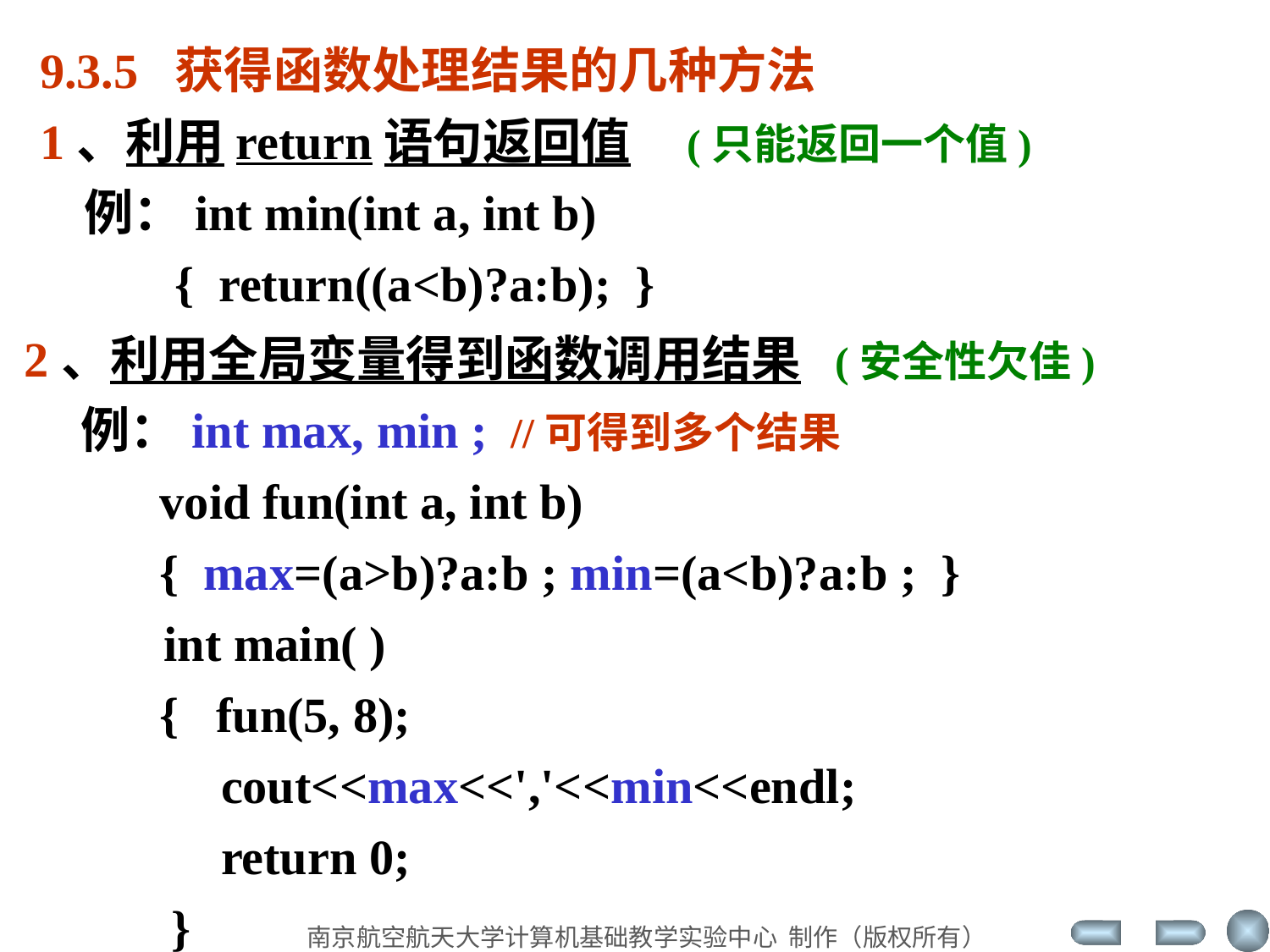

9.3.5  获得函数处理结果的几种方法
 1、利用return语句返回值    (只能返回一个值)
    例：int min(int a, int b)
            {  return((a<b)?a:b);  }
2、利用全局变量得到函数调用结果  (安全性欠佳)
    例：int max, min ;  //可得到多个结果
           void fun(int a, int b)
           {  max=(a>b)?a:b ; min=(a<b)?a:b ;  }
	 int main( )
           {   fun(5, 8);
                cout<<max<<','<<min<<endl;
                return 0;
            }